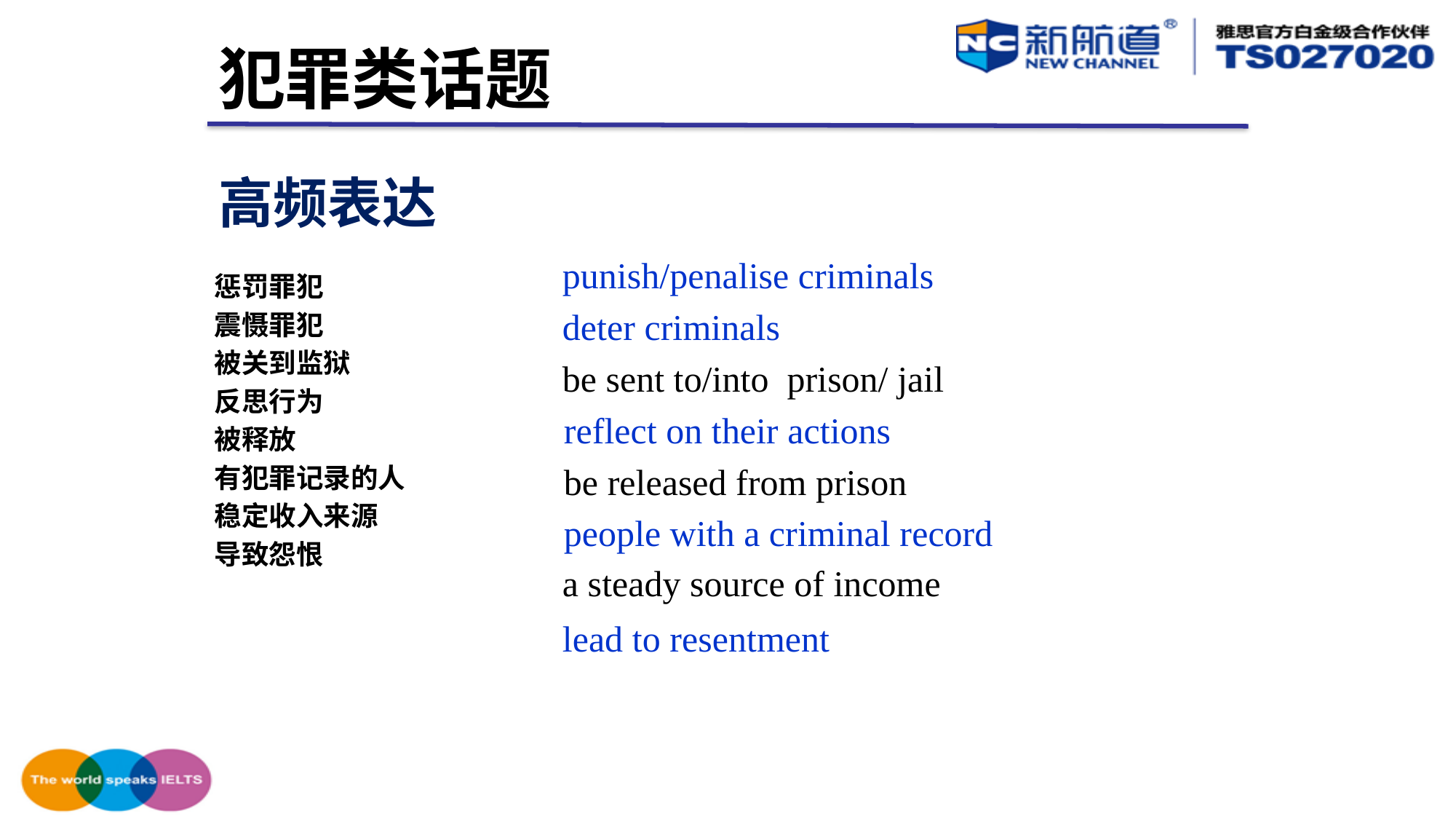

犯罪类话题
高频表达
punish/penalise criminals
惩罚罪犯
震慑罪犯
被关到监狱
反思行为
被释放
有犯罪记录的人
稳定收入来源
导致怨恨

deter criminals
be sent to/into  prison/ jail
   reflect on their actions
   be released from prison
   people with a criminal record
a steady source of income
lead to resentment